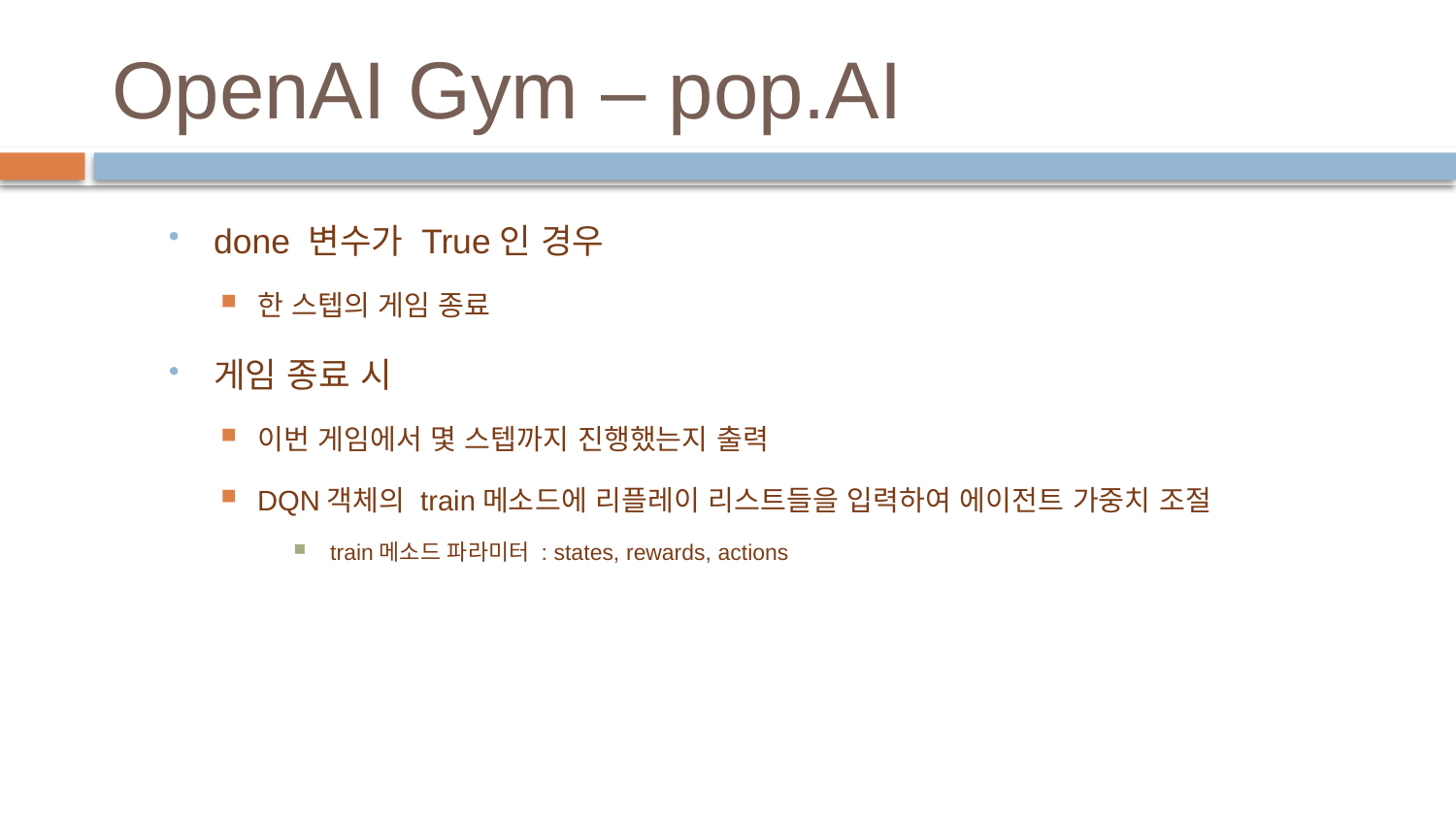

# OpenAI Gym – pop.AI
done 변수가 True인 경우
한 스텝의 게임 종료
게임 종료 시
이번 게임에서 몇 스텝까지 진행했는지 출력
DQN객체의 train메소드에 리플레이 리스트들을 입력하여 에이전트 가중치 조절
train메소드 파라미터 : states, rewards, actions